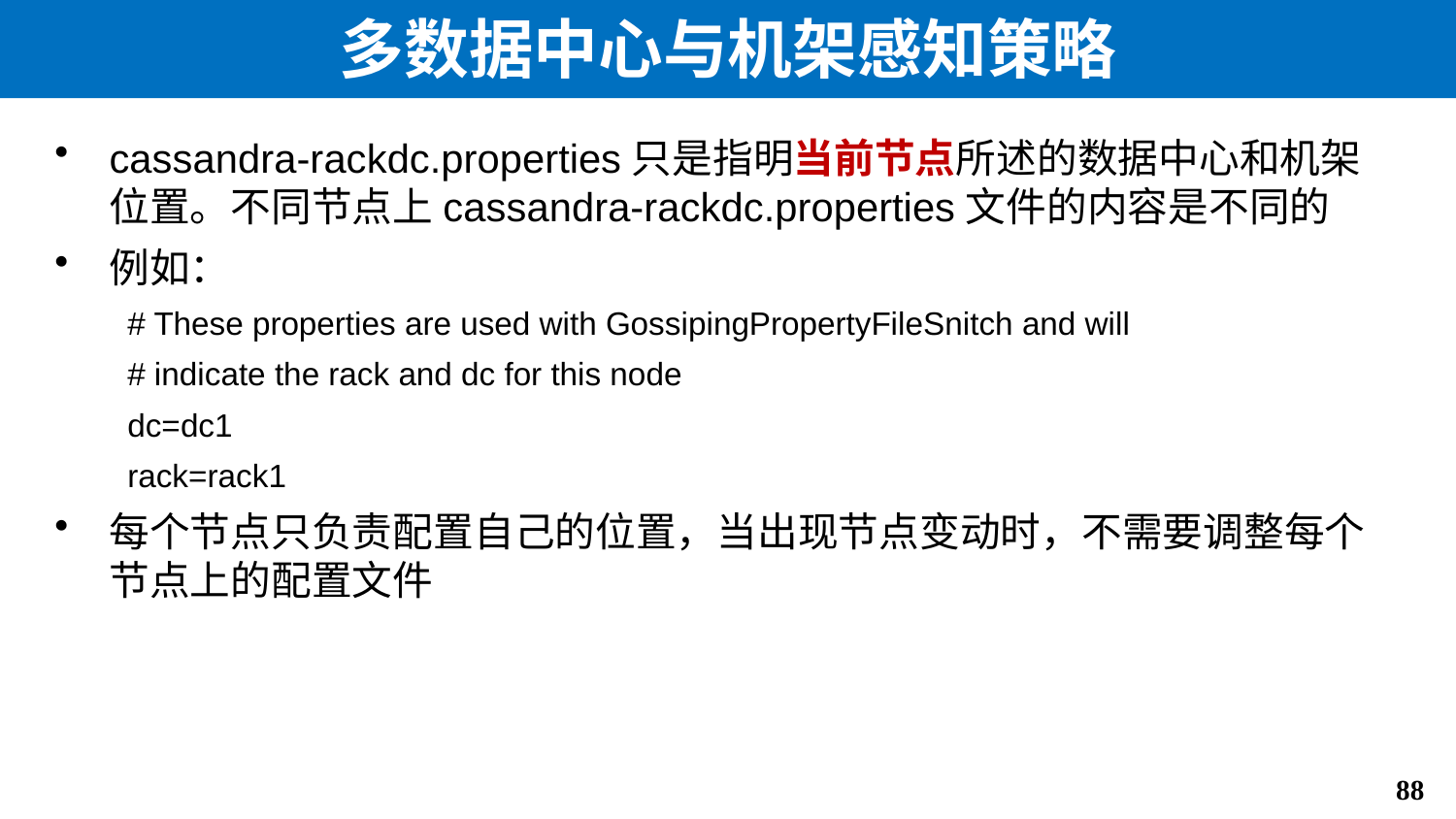

# 多数据中心与机架感知策略
cassandra-rackdc.properties只是指明当前节点所述的数据中心和机架位置。不同节点上cassandra-rackdc.properties文件的内容是不同的
例如：
# These properties are used with GossipingPropertyFileSnitch and will
# indicate the rack and dc for this node
dc=dc1
rack=rack1
每个节点只负责配置自己的位置，当出现节点变动时，不需要调整每个节点上的配置文件